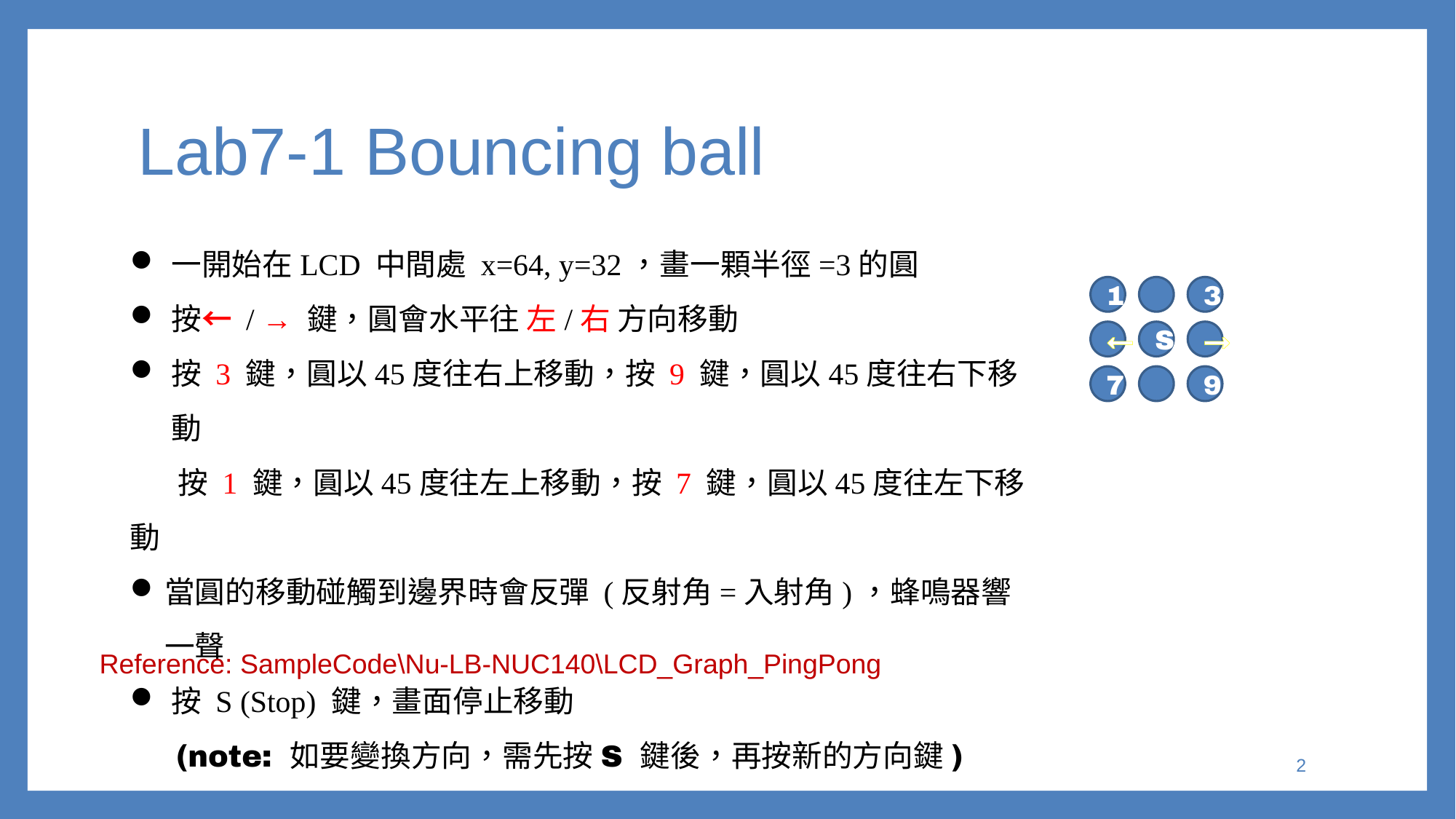

# Lab7-1 Bouncing ball
一開始在LCD 中間處 x=64, y=32，畫一顆半徑=3的圓
按← / → 鍵，圓會水平往 左/右 方向移動
按 3 鍵，圓以45度往右上移動，按 9 鍵，圓以45度往右下移動
      按 1 鍵，圓以45度往左上移動，按 7 鍵，圓以45度往左下移動
當圓的移動碰觸到邊界時會反彈 (反射角=入射角)，蜂鳴器響一聲
按 S (Stop) 鍵，畫面停止移動
      (note: 如要變換方向，需先按S 鍵後，再按新的方向鍵)

1

3
←
S
→
7

9
Reference: SampleCode\Nu-LB-NUC140\LCD_Graph_PingPong
2